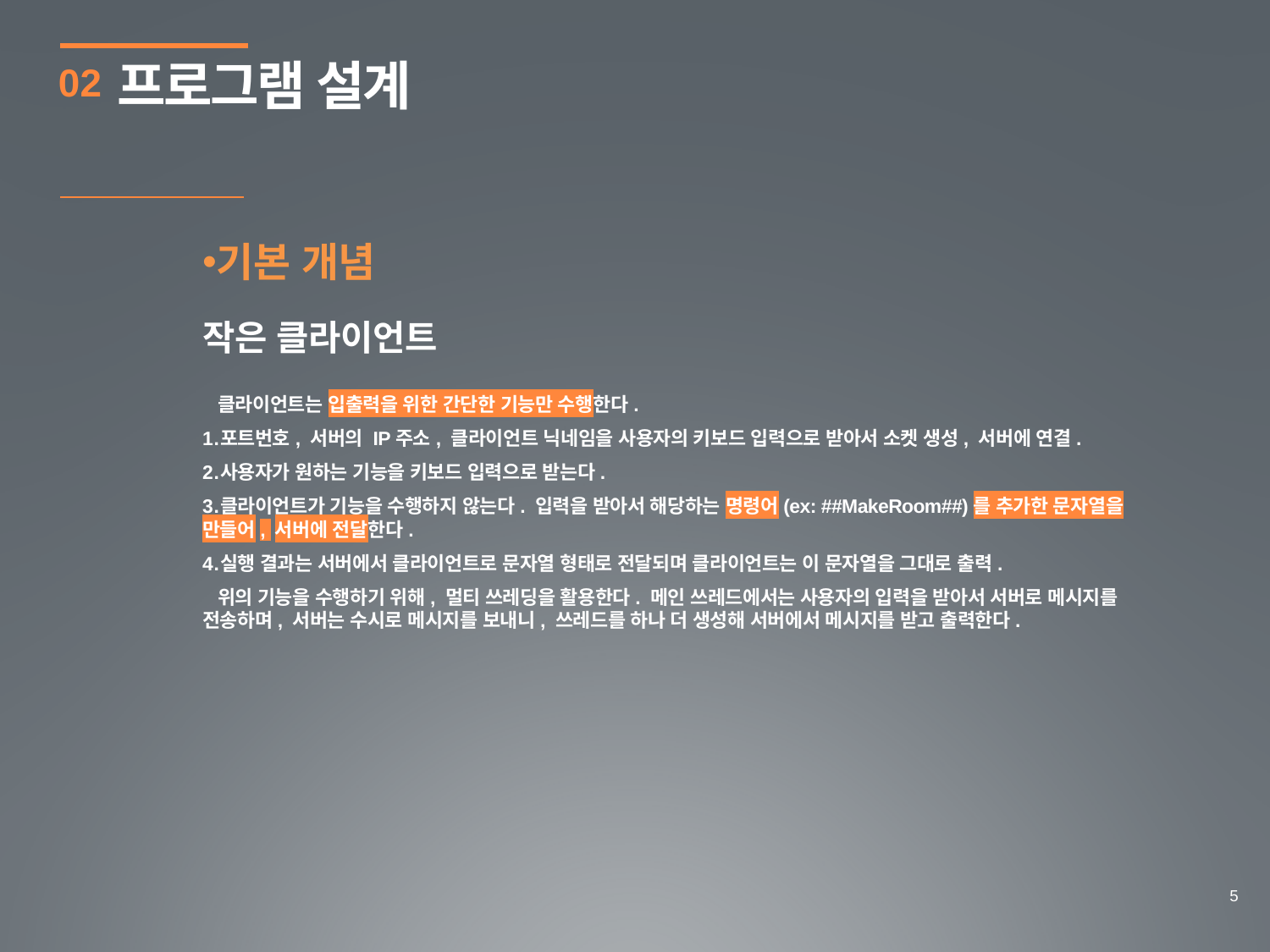

프로그램 설계
02

기본 개념

작은 클라이언트

  클라이언트는 입출력을 위한 간단한 기능만 수행한다.
포트번호, 서버의 IP주소, 클라이언트 닉네임을 사용자의 키보드 입력으로 받아서 소켓 생성, 서버에 연결.
사용자가 원하는 기능을 키보드 입력으로 받는다.
클라이언트가 기능을 수행하지 않는다. 입력을 받아서 해당하는 명령어(ex: ##MakeRoom##)를 추가한 문자열을 만들어, 서버에 전달한다.
실행 결과는 서버에서 클라이언트로 문자열 형태로 전달되며 클라이언트는 이 문자열을 그대로 출력.
  위의 기능을 수행하기 위해, 멀티 쓰레딩을 활용한다. 메인 쓰레드에서는 사용자의 입력을 받아서 서버로 메시지를 전송하며, 서버는 수시로 메시지를 보내니, 쓰레드를 하나 더 생성해 서버에서 메시지를 받고 출력한다.